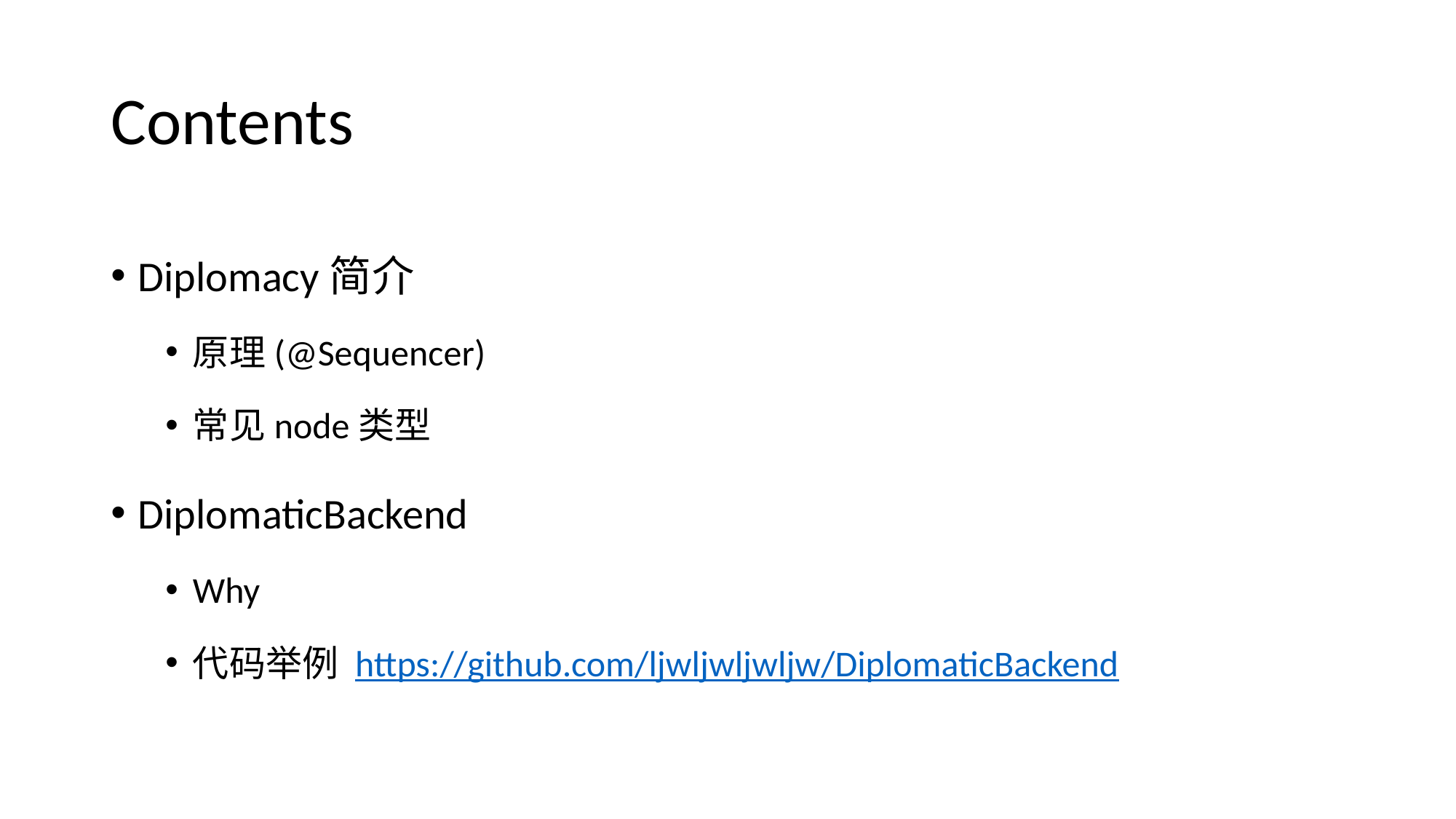

# Contents
Diplomacy简介
原理(@Sequencer)
常见node类型
DiplomaticBackend
Why
代码举例 https://github.com/ljwljwljwljw/DiplomaticBackend